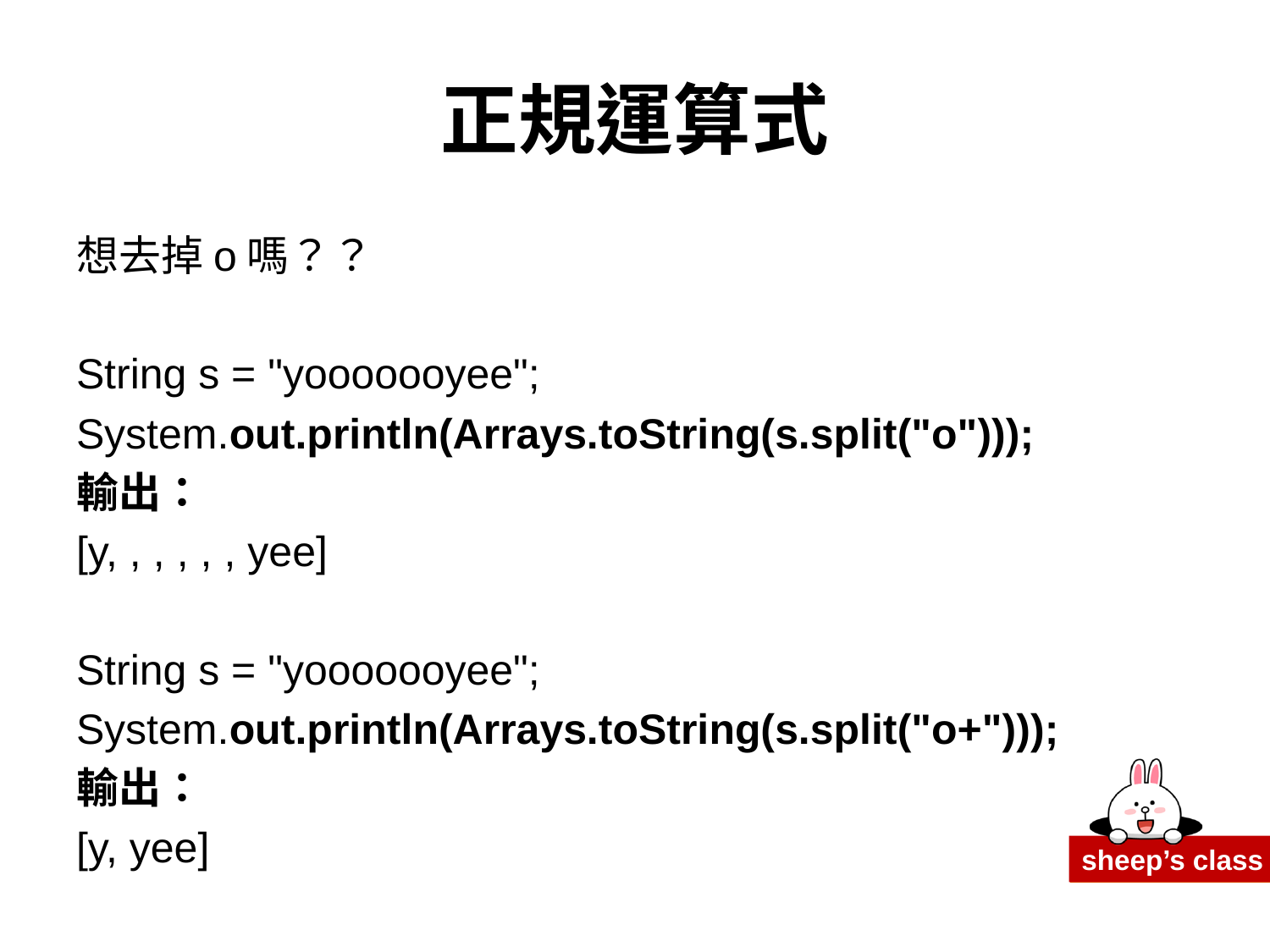

# 正規運算式
想去掉o嗎？？

String s = "yooooooyee";
System.out.println(Arrays.toString(s.split("o")));
輸出：
[y, , , , , , yee]

String s = "yooooooyee";
System.out.println(Arrays.toString(s.split("o+")));
輸出：
[y, yee]